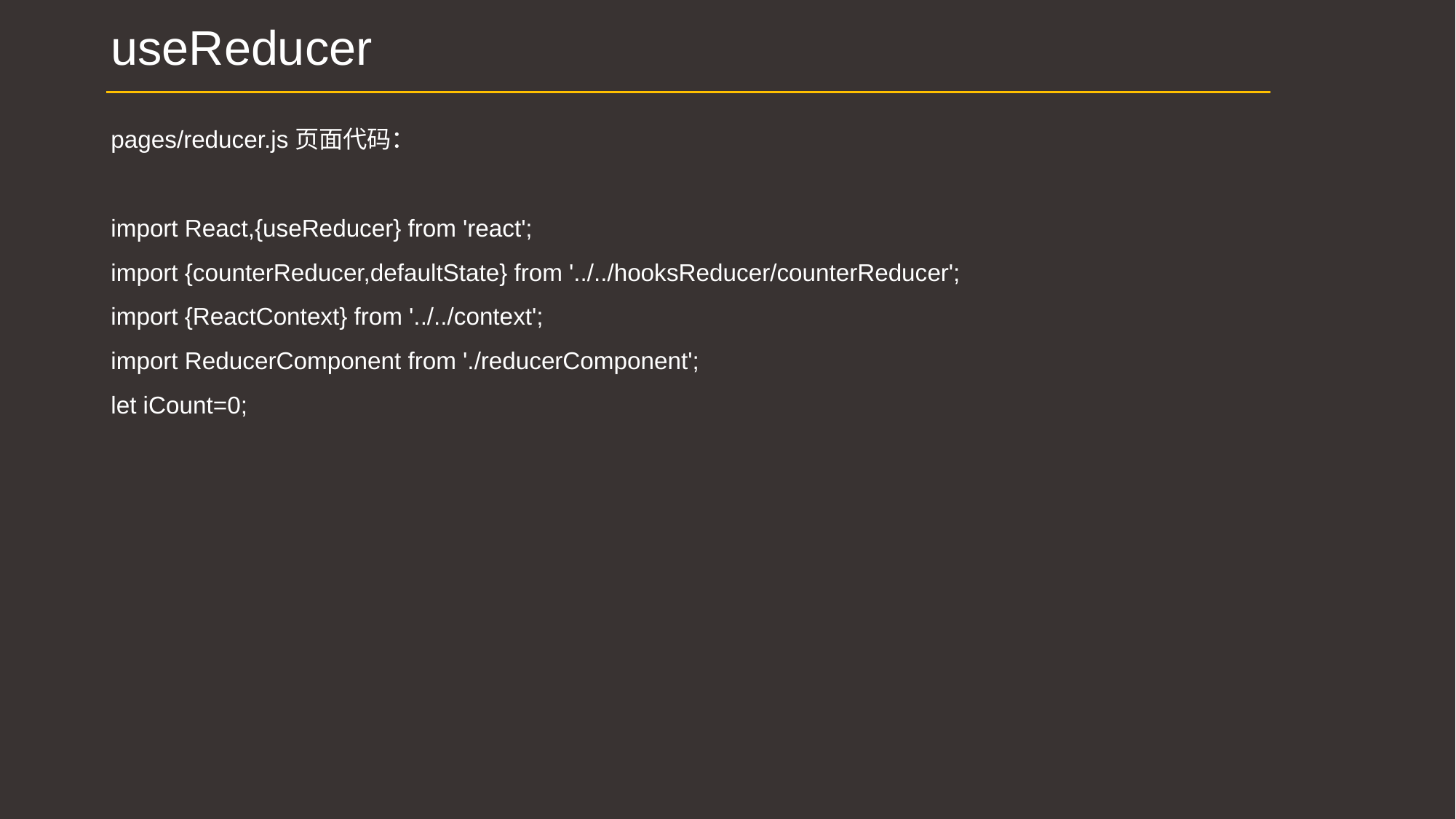

# useReducer
pages/reducer.js页面代码：

import React,{useReducer} from 'react';
import {counterReducer,defaultState} from '../../hooksReducer/counterReducer';
import {ReactContext} from '../../context';
import ReducerComponent from './reducerComponent';
let iCount=0;